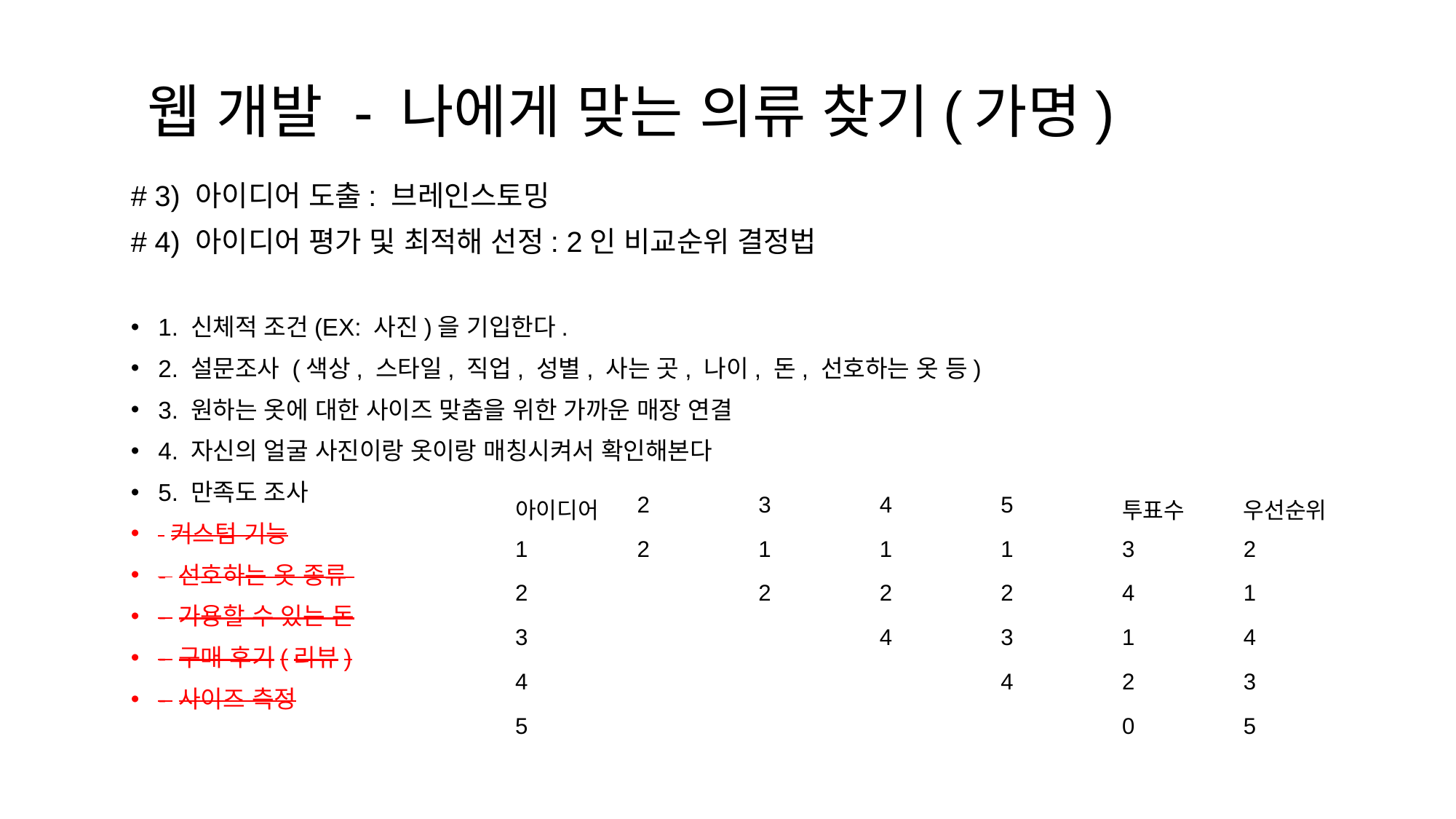

웹 개발 - 나에게 맞는 의류 찾기(가명)
# 3) 아이디어 도출: 브레인스토밍
# 4) 아이디어 평가 및 최적해 선정: 2인 비교순위 결정법

1. 신체적 조건(EX: 사진)을 기입한다.
2. 설문조사 (색상, 스타일, 직업, 성별, 사는 곳, 나이, 돈, 선호하는 옷 등)
3. 원하는 옷에 대한 사이즈 맞춤을 위한 가까운 매장 연결
4. 자신의 얼굴 사진이랑 옷이랑 매칭시켜서 확인해본다
5. 만족도 조사
 커스텀 기능
- 선호하는 옷 종류
- 가용할 수 있는 돈
- 구매 후기(리뷰)
- 사이즈 측정
| 아이디어 | 2 | 3 | 4 | 5 | 투표수 | 우선순위 |
| --- | --- | --- | --- | --- | --- | --- |
| 1 | 2 | 1 | 1 | 1 | 3 | 2 |
| 2 |  | 2 | 2 | 2 | 4 | 1 |
| 3 |  |  | 4 | 3 | 1 | 4 |
| 4 |  |  |  | 4 | 2 | 3 |
| 5 |  |  |  |  | 0 | 5 |